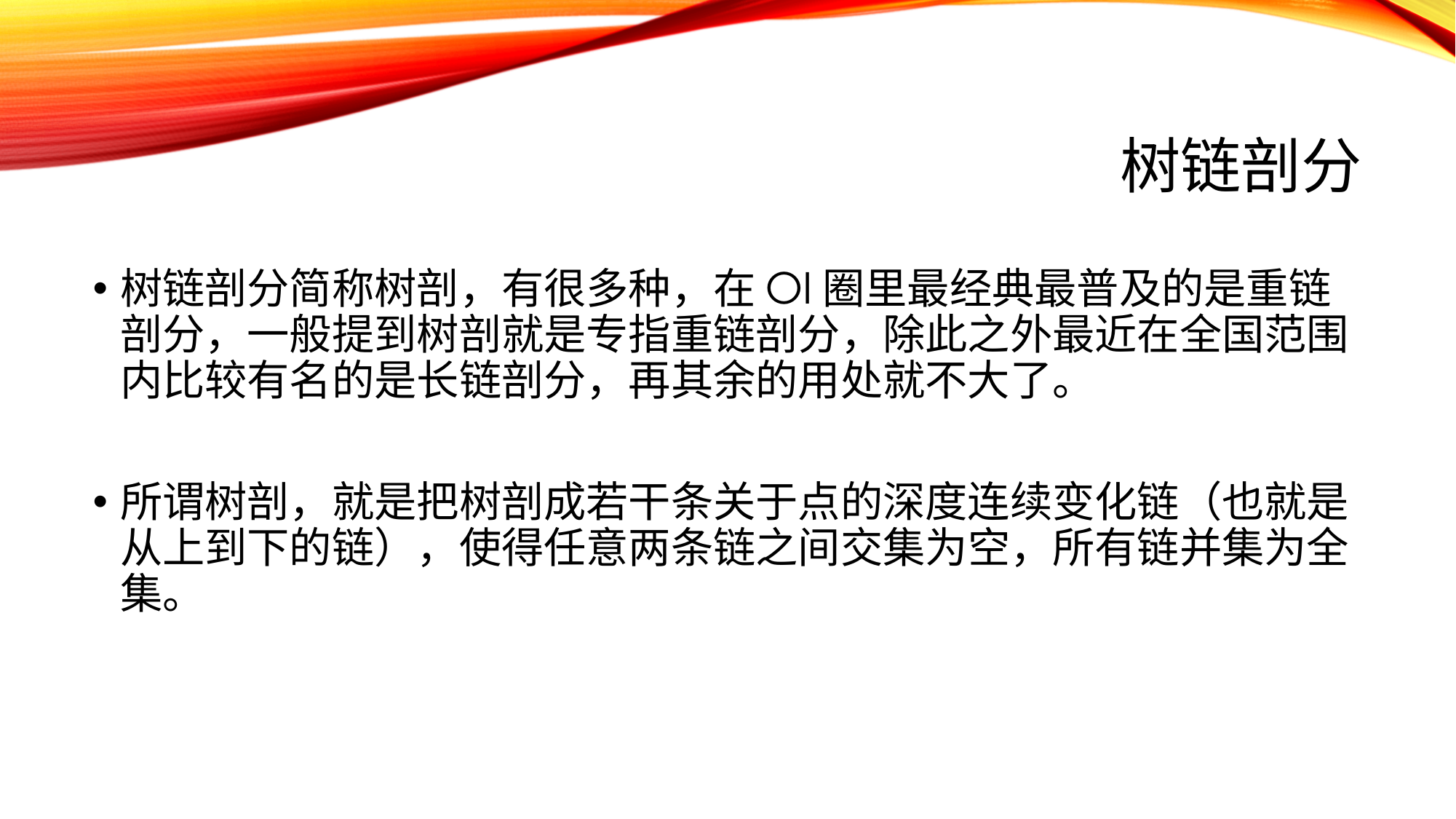

# 树链剖分
树链剖分简称树剖，有很多种，在OI圈里最经典最普及的是重链剖分，一般提到树剖就是专指重链剖分，除此之外最近在全国范围内比较有名的是长链剖分，再其余的用处就不大了。

所谓树剖，就是把树剖成若干条关于点的深度连续变化链（也就是从上到下的链），使得任意两条链之间交集为空，所有链并集为全集。